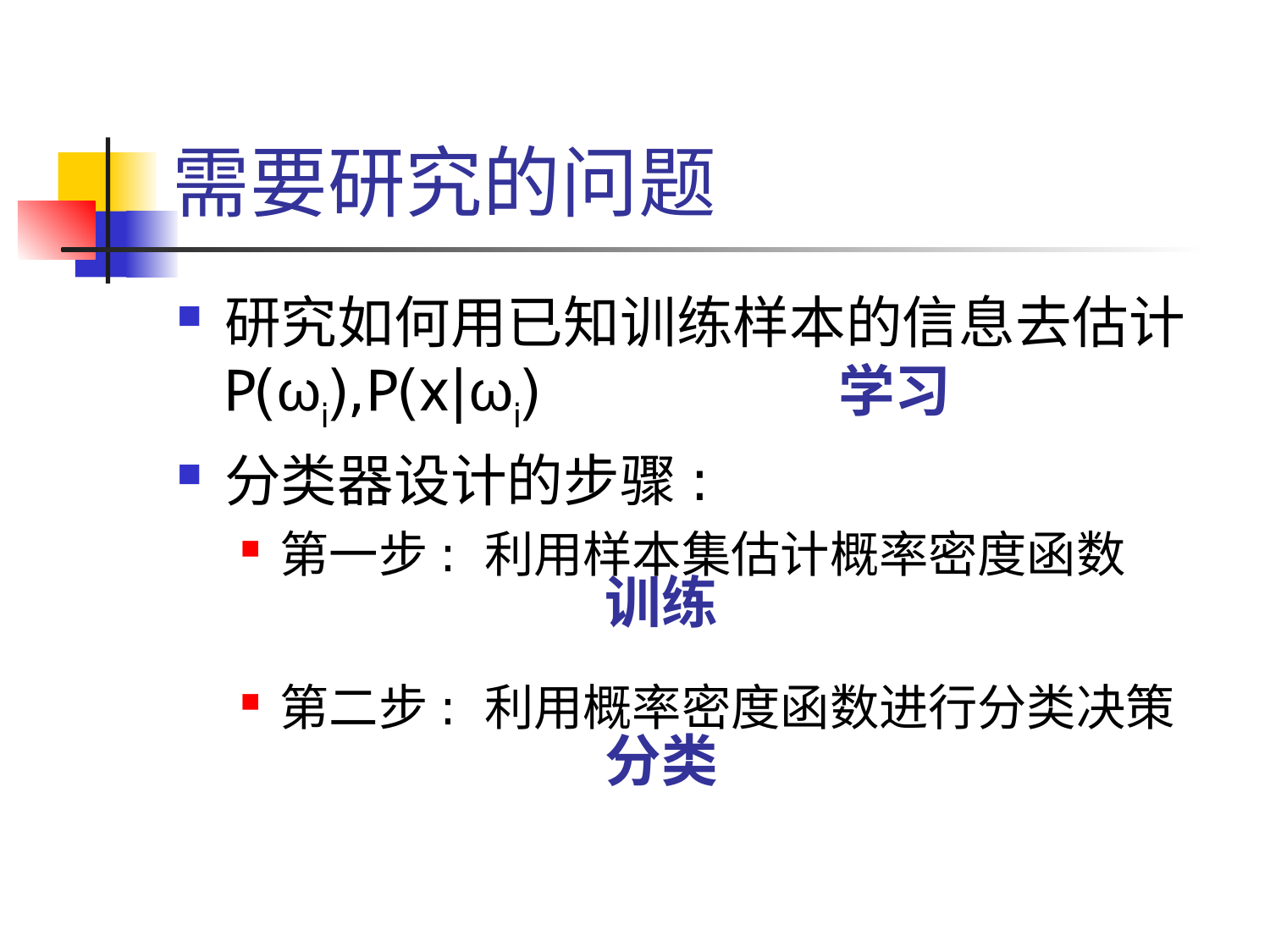

# 需要研究的问题
研究如何用已知训练样本的信息去估计P(ωi),P(x|ωi)
分类器设计的步骤:
第一步: 利用样本集估计概率密度函数

第二步: 利用概率密度函数进行分类决策
学习
训练
分类